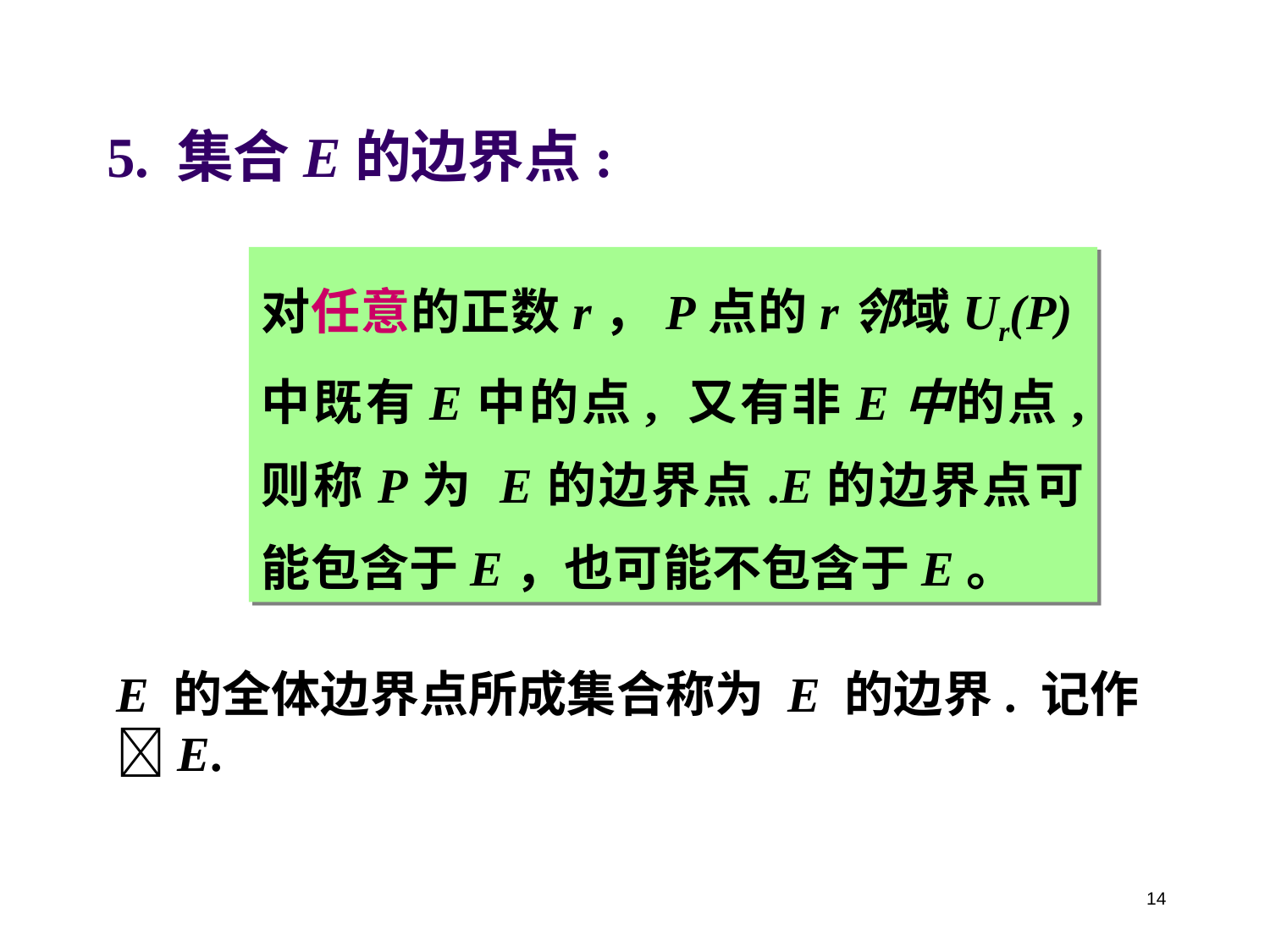

5. 集合E的边界点:
对任意的正数r，P点的r邻域Ur(P)中既有E中的点, 又有非E中的点, 则称P为 E的边界点.E的边界点可能包含于E，也可能不包含于E。
E 的全体边界点所成集合称为 E 的边界. 记作 ∂E.
14